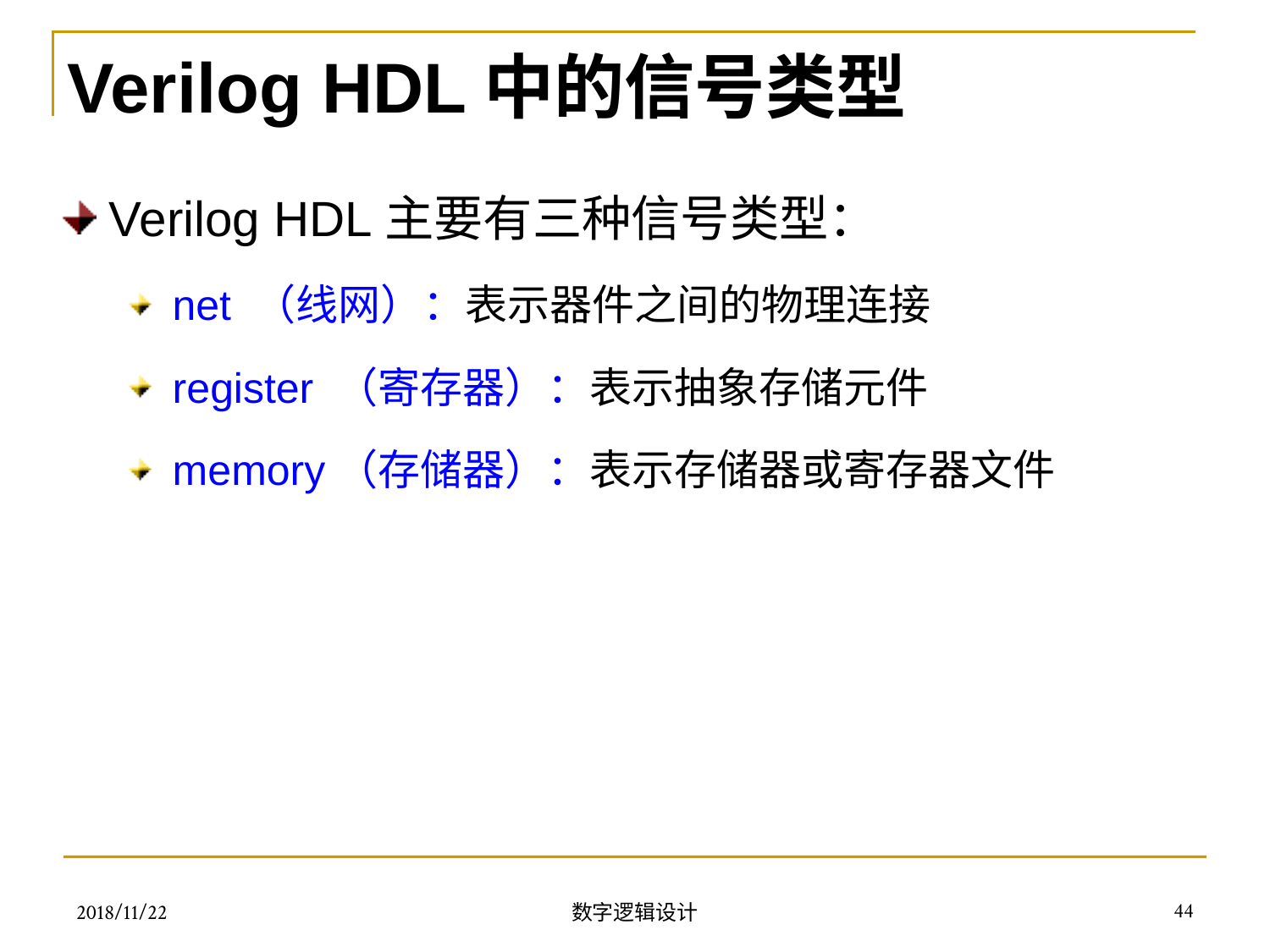

Verilog HDL中的信号类型
Verilog HDL主要有三种信号类型：
net （线网）：表示器件之间的物理连接
register （寄存器）：表示抽象存储元件
memory（存储器）：表示存储器或寄存器文件
2018/11/22
44
数字逻辑设计